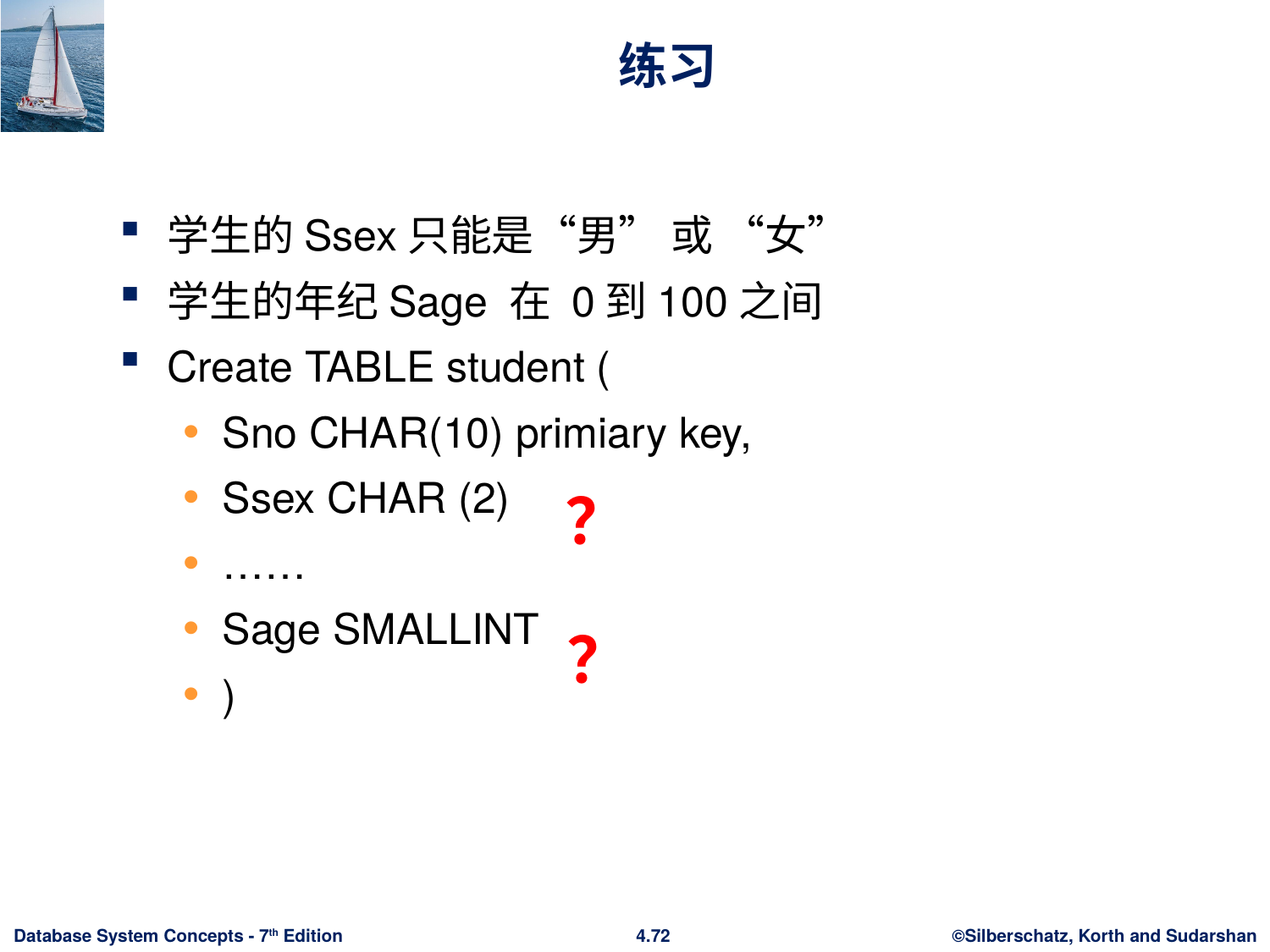

# 练习

学生的Ssex只能是“男” 或 “女”
学生的年纪Sage 在 0到100之间
Create TABLE student (
Sno CHAR(10) primiary key,
Ssex CHAR (2)
……
Sage SMALLINT
)
？
？